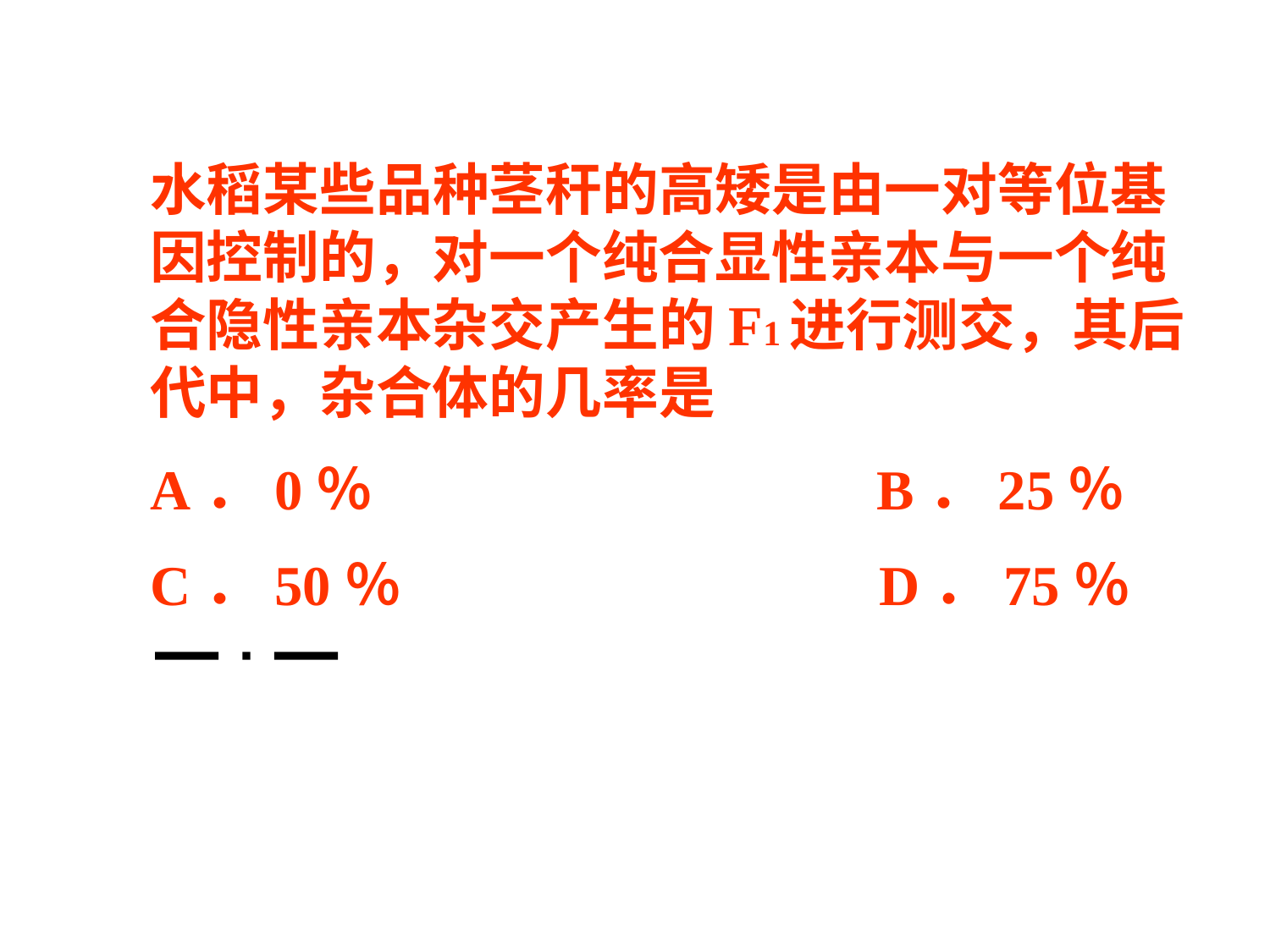

水稻某些品种茎秆的高矮是由一对等位基因控制的，对一个纯合显性亲本与一个纯合隐性亲本杂交产生的F1进行测交，其后代中，杂合体的几率是
A．0％                                      B．25％
C．50％                                    D．75％